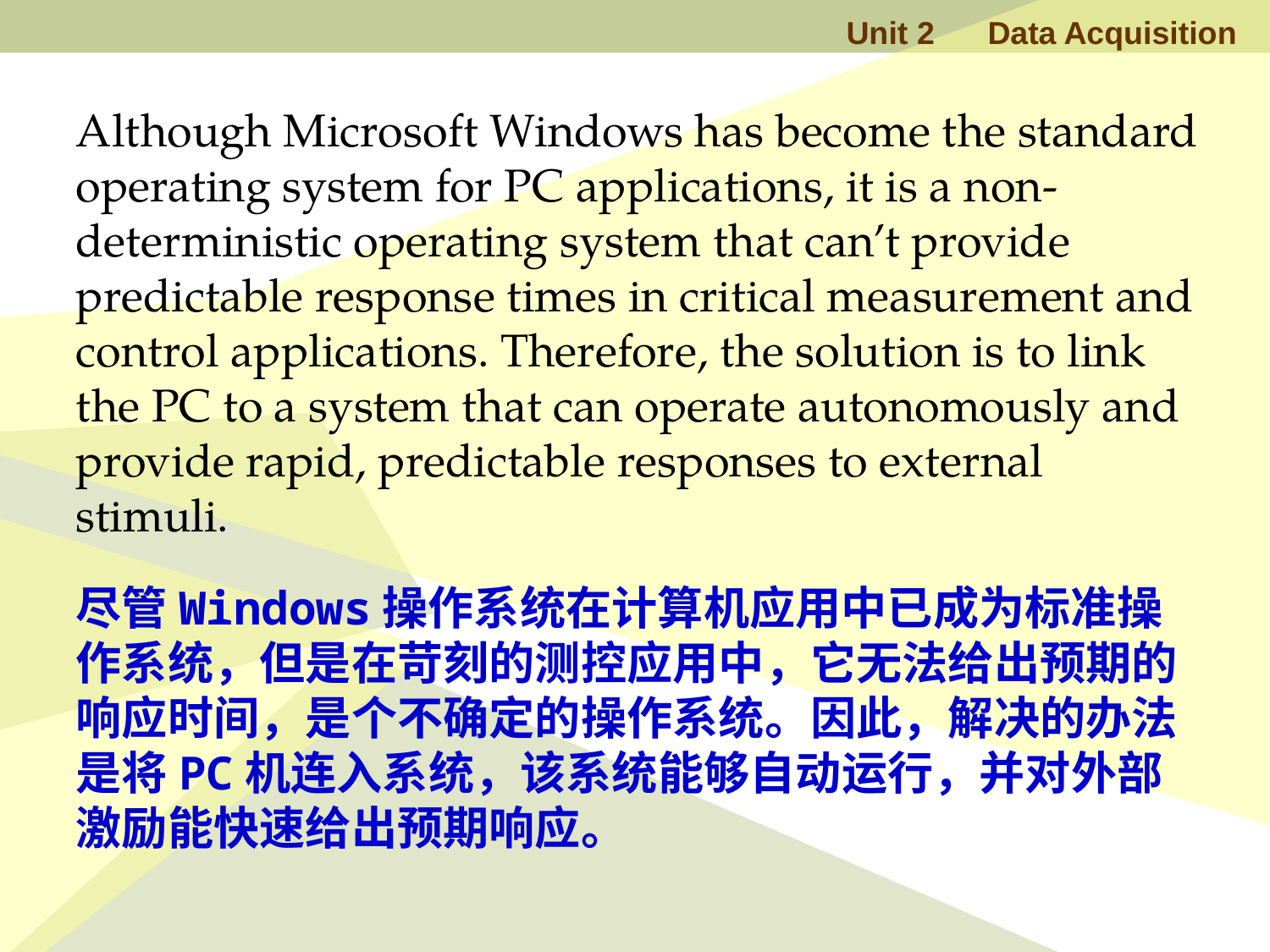

Although Microsoft Windows has become the standard operating system for PC applications, it is a non-deterministic operating system that can’t provide predictable response times in critical measurement and control applications. Therefore, the solution is to link the PC to a system that can operate autonomously and provide rapid, predictable responses to external stimuli.
尽管Windows操作系统在计算机应用中已成为标准操作系统，但是在苛刻的测控应用中，它无法给出预期的响应时间，是个不确定的操作系统。因此，解决的办法是将PC机连入系统，该系统能够自动运行，并对外部激励能快速给出预期响应。